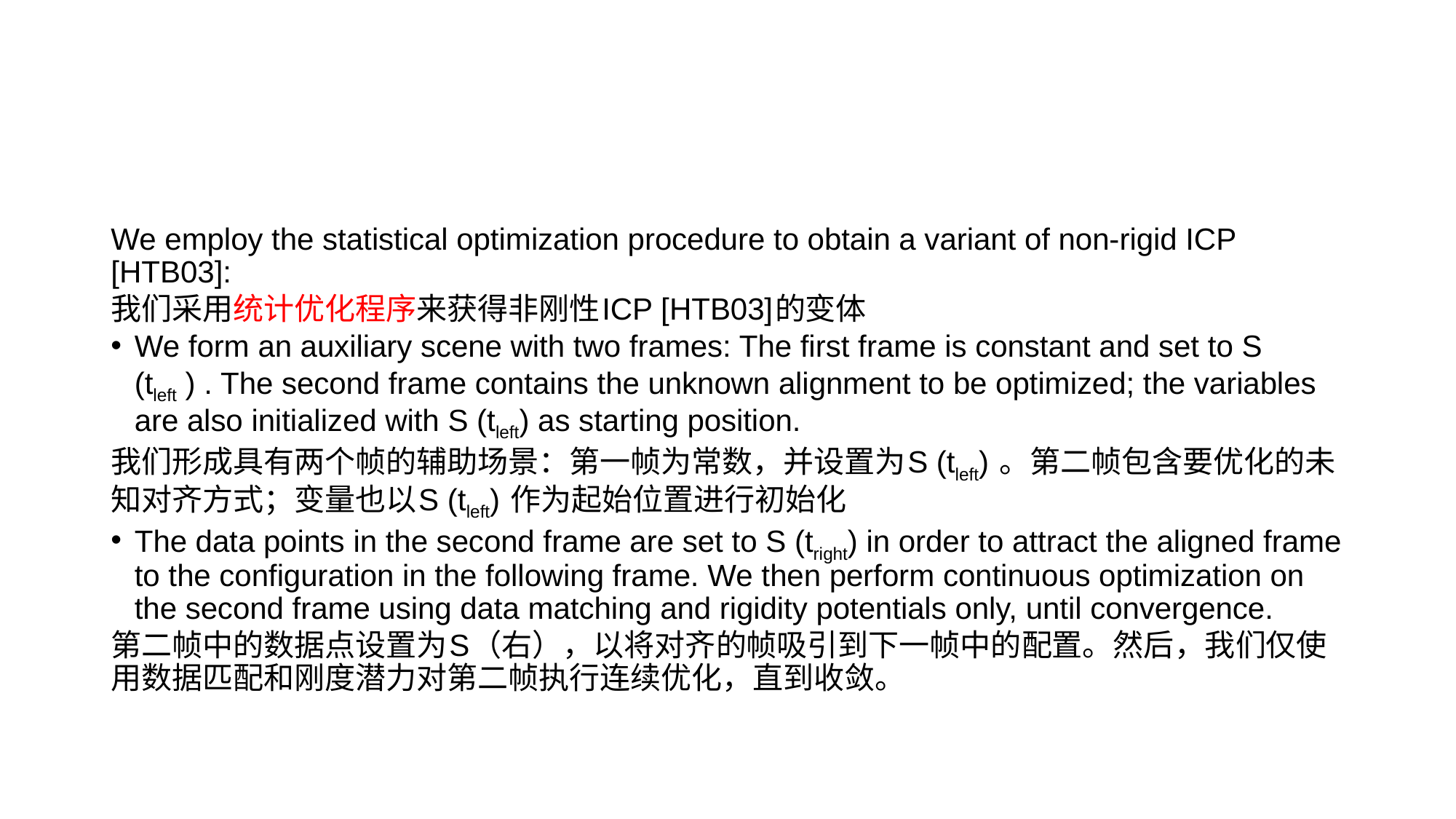

#
We employ the statistical optimization procedure to obtain a variant of non-rigid ICP [HTB03]:
我们采用统计优化程序来获得非刚性ICP [HTB03]的变体
We form an auxiliary scene with two frames: The first frame is constant and set to S (tleft ) . The second frame contains the unknown alignment to be optimized; the variables are also initialized with S (tleft) as starting position.
我们形成具有两个帧的辅助场景：第一帧为常数，并设置为S (tleft) 。第二帧包含要优化的未知对齐方式；变量也以S (tleft) 作为起始位置进行初始化
The data points in the second frame are set to S (tright) in order to attract the aligned frame to the configuration in the following frame. We then perform continuous optimization on the second frame using data matching and rigidity potentials only, until convergence.
第二帧中的数据点设置为S（右），以将对齐的帧吸引到下一帧中的配置。然后，我们仅使用数据匹配和刚度潜力对第二帧执行连续优化，直到收敛。